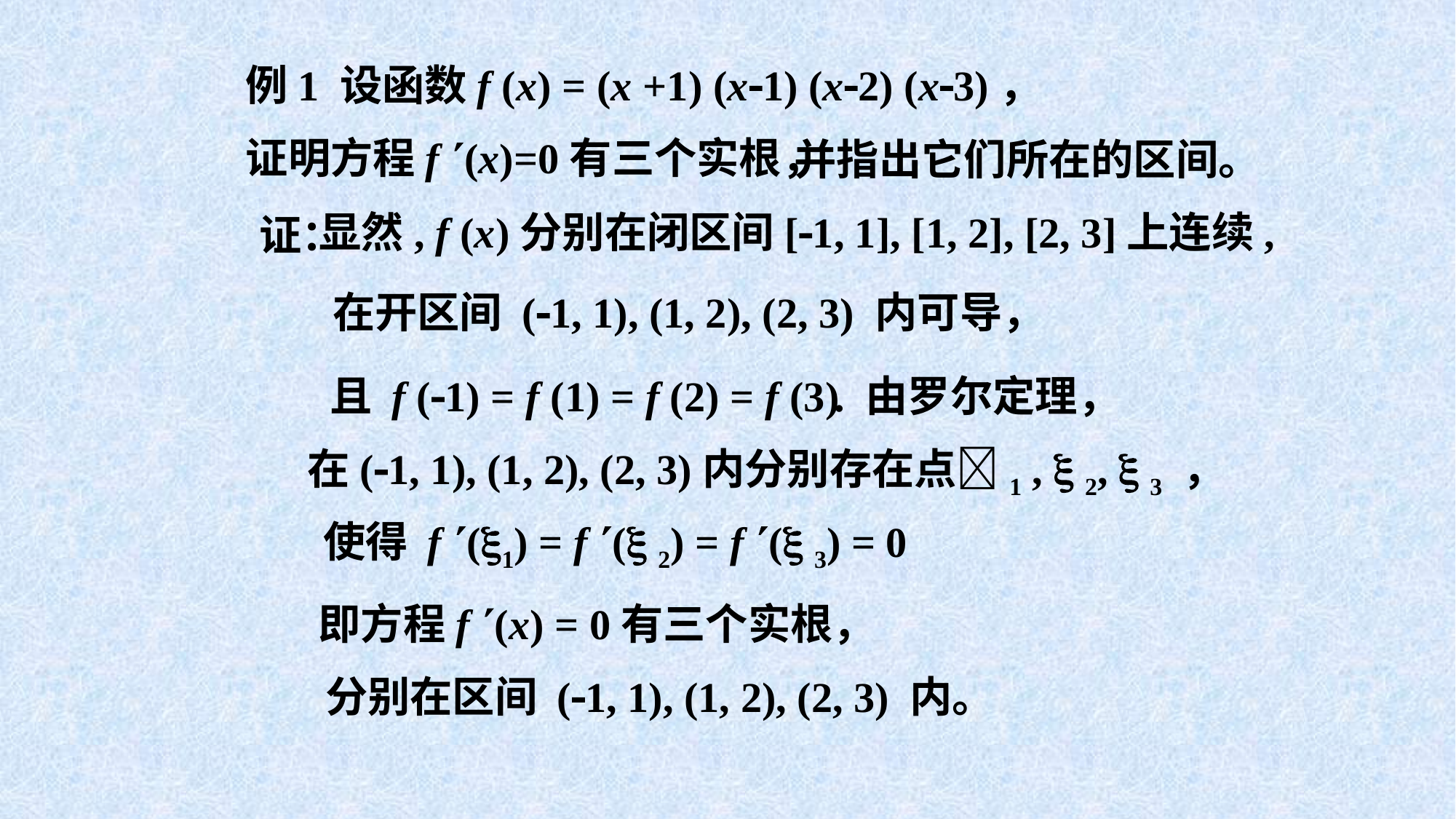

例1 设函数f (x) = (x +1) (x−1) (x−2) (x−3)，
证明方程f ′(x)=0有三个实根，
并指出它们所在的区间。
显然, f (x)分别在闭区间[−1, 1], [1, 2], [2, 3]上连续,
 证：
在开区间 (−1, 1), (1, 2), (2, 3) 内可导，
且 f (−1) = f (1) = f (2) = f (3)
. 由罗尔定理，
在(−1, 1), (1, 2), (2, 3)内分别存在点ξ1 , ξ 2, ξ 3 ，
使得 f ′(ξ1) = f ′(ξ 2) = f ′(ξ 3) = 0
即方程f ′(x) = 0有三个实根，
分别在区间 (−1, 1), (1, 2), (2, 3) 内。